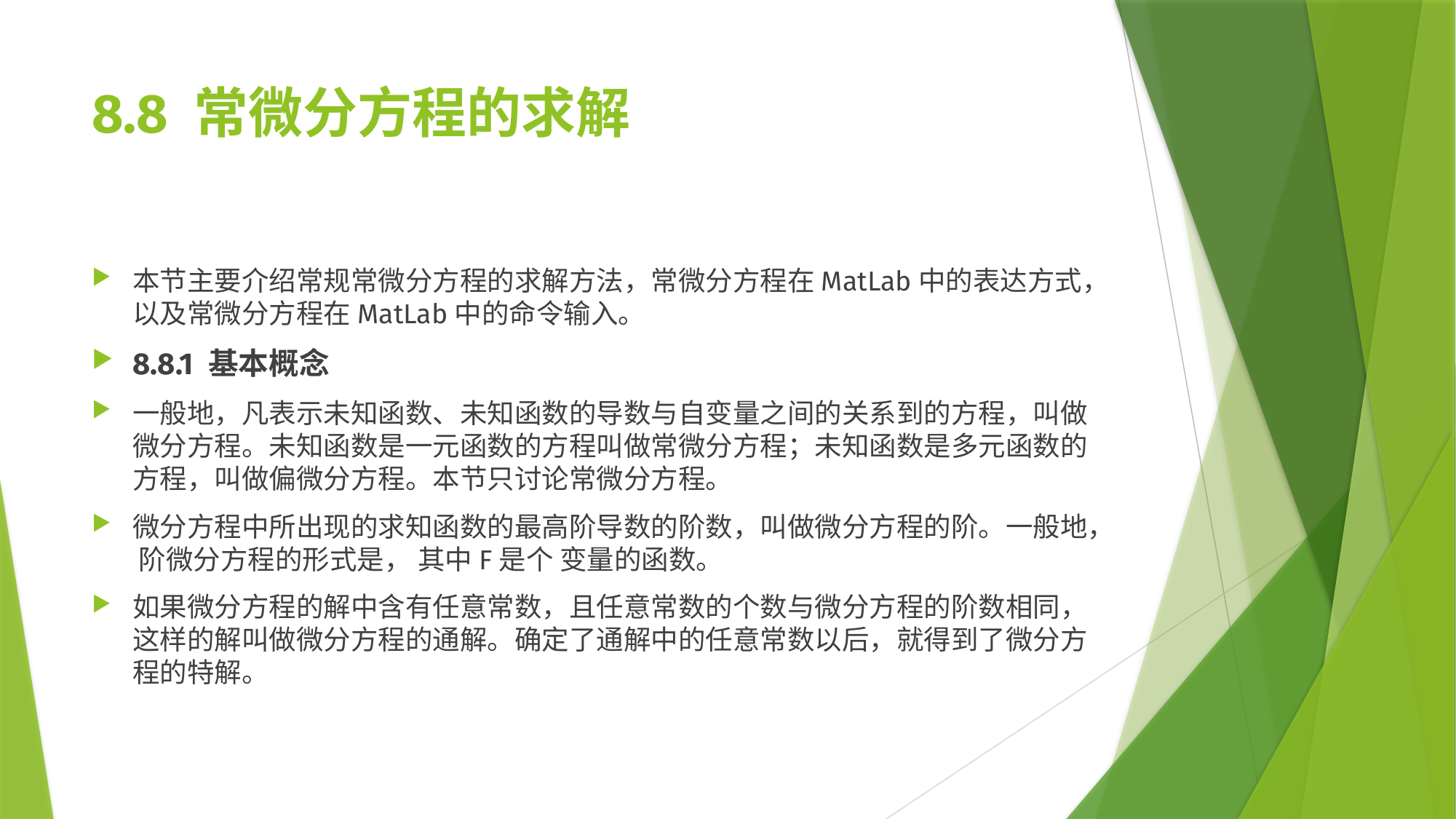

# 8.8 常微分方程的求解
本节主要介绍常规常微分方程的求解方法，常微分方程在MatLab中的表达方式，以及常微分方程在MatLab中的命令输入。
8.8.1 基本概念
一般地，凡表示未知函数、未知函数的导数与自变量之间的关系到的方程，叫做微分方程。未知函数是一元函数的方程叫做常微分方程；未知函数是多元函数的方程，叫做偏微分方程。本节只讨论常微分方程。
微分方程中所出现的求知函数的最高阶导数的阶数，叫做微分方程的阶。一般地， 阶微分方程的形式是， 其中F是个 变量的函数。
如果微分方程的解中含有任意常数，且任意常数的个数与微分方程的阶数相同，这样的解叫做微分方程的通解。确定了通解中的任意常数以后，就得到了微分方程的特解。